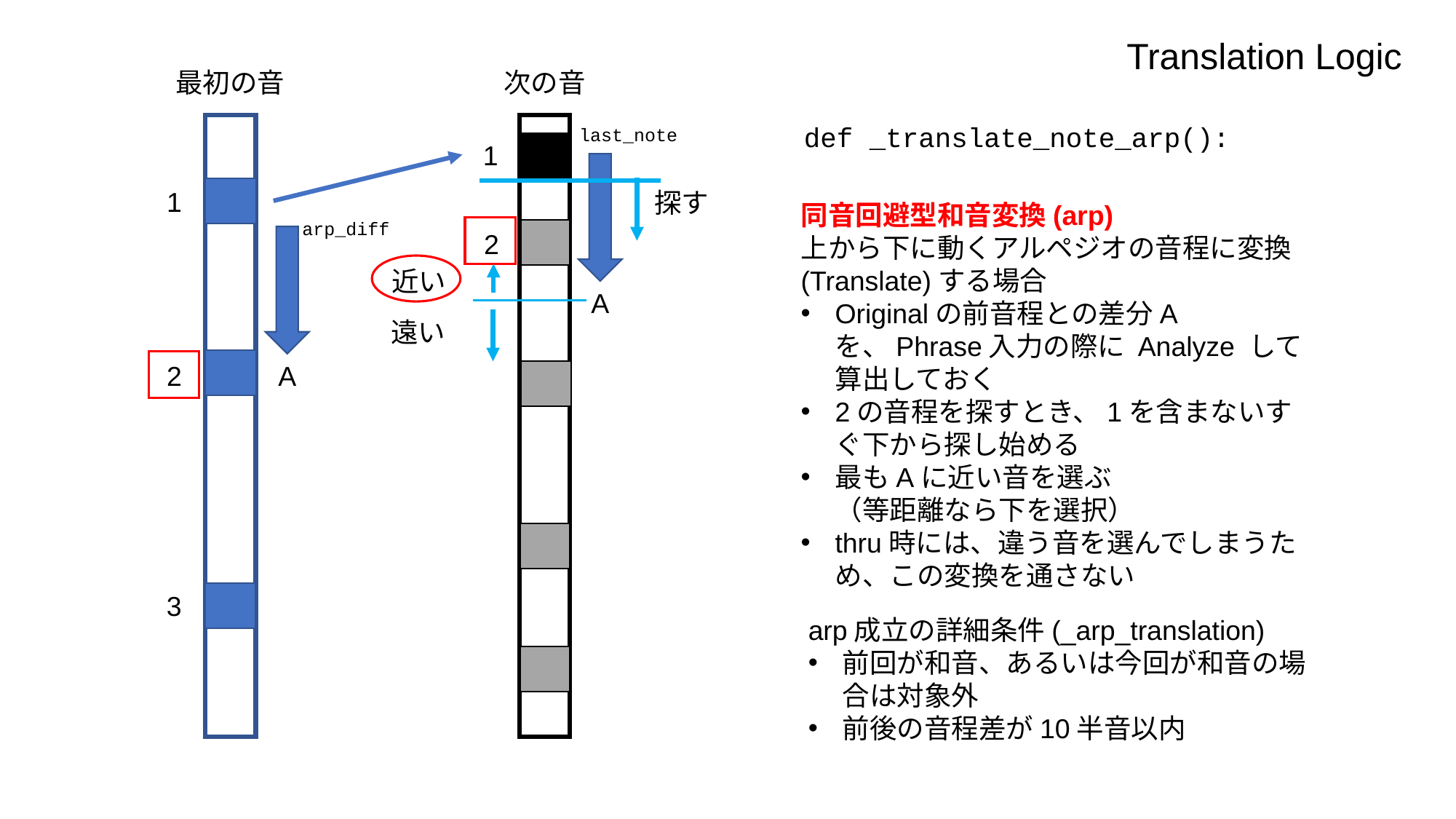

Translation Logic
最初の音
次の音

def _translate_note_arp():
last_note
1

1
探す
同音回避型和音変換(arp)
上から下に動くアルペジオの音程に変換(Translate)する場合
Originalの前音程との差分Aを、Phrase入力の際に Analyze して算出しておく
2の音程を探すとき、1を含まないすぐ下から探し始める
最もAに近い音を選ぶ
（等距離なら下を選択）
thru時には、違う音を選んでしまうため、この変換を通さない
arp_diff

2

近い
A
遠い

2
A

3
arp成立の詳細条件(_arp_translation)
前回が和音、あるいは今回が和音の場合は対象外
前後の音程差が10半音以内